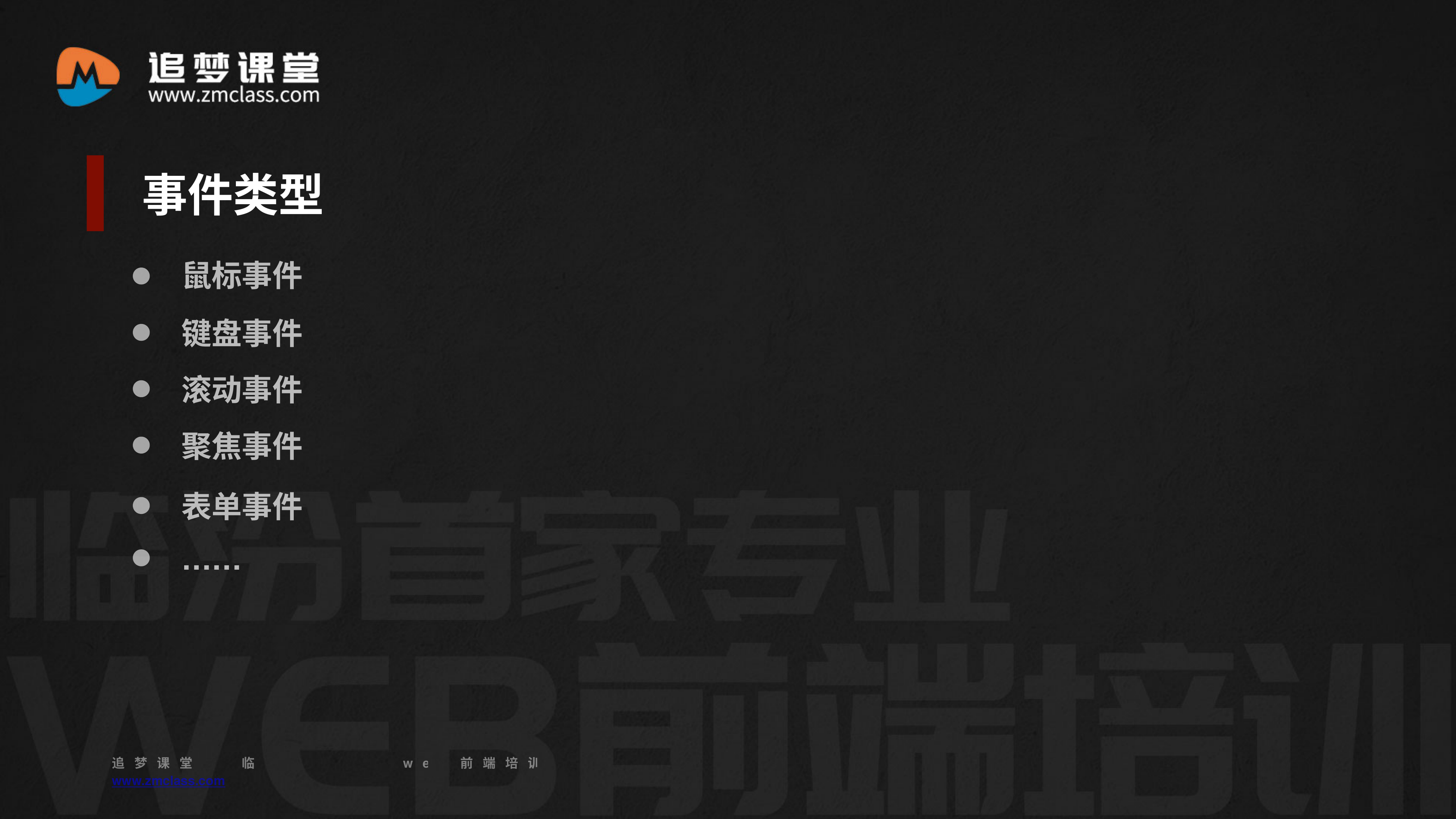

事件类型
鼠标事件

键盘事件

滚动事件

聚焦事件

表单事件

……

追梦课堂   临汾首家专业的web前端培训机构                                                          www.zmclass.com
2